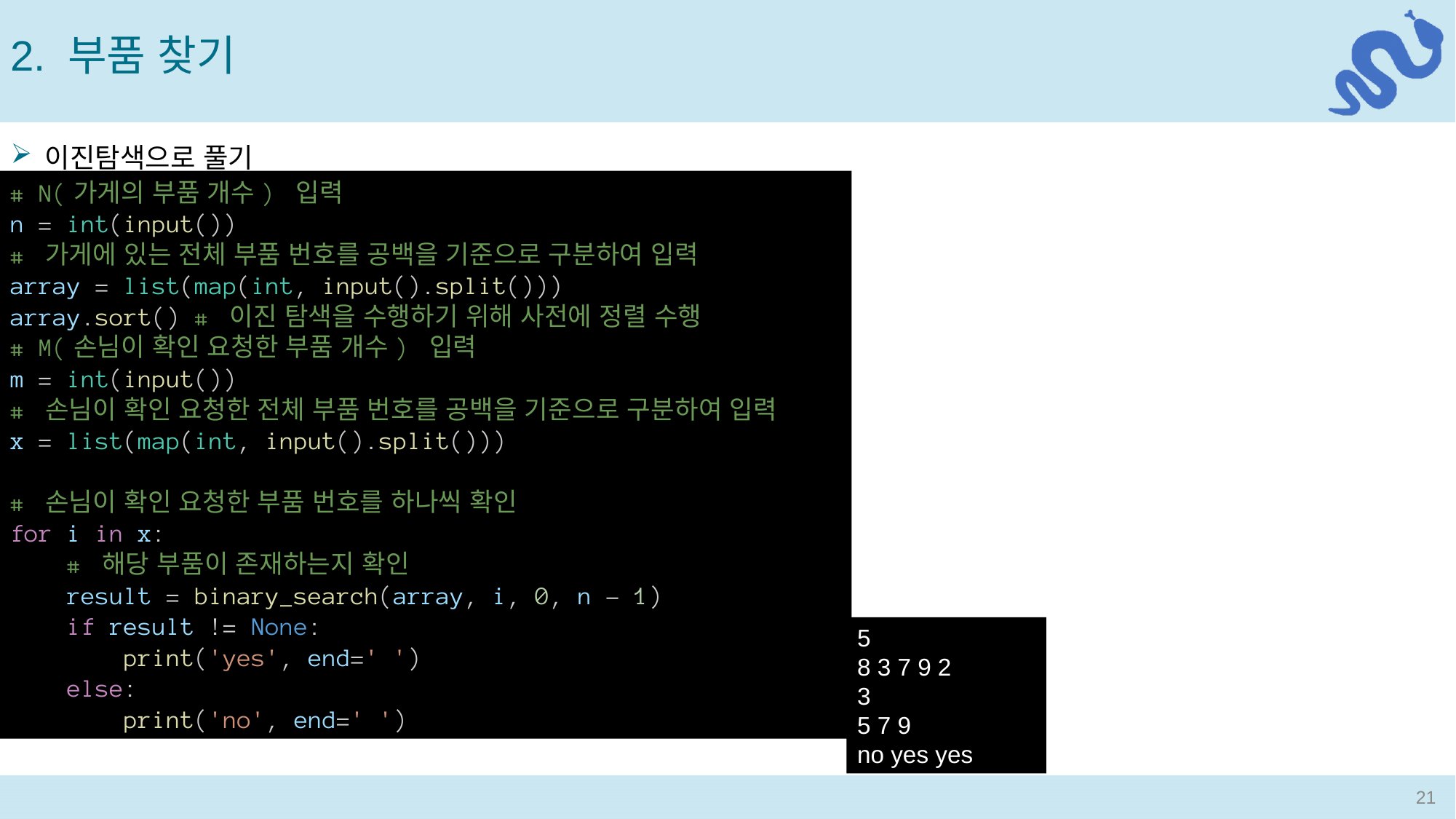

2. 부품 찾기
이진탐색으로 풀기
# N(가게의 부품 개수) 입력
n = int(input())
# 가게에 있는 전체 부품 번호를 공백을 기준으로 구분하여 입력
array = list(map(int, input().split()))
array.sort() # 이진 탐색을 수행하기 위해 사전에 정렬 수행
# M(손님이 확인 요청한 부품 개수) 입력
m = int(input())
# 손님이 확인 요청한 전체 부품 번호를 공백을 기준으로 구분하여 입력
x = list(map(int, input().split()))
# 손님이 확인 요청한 부품 번호를 하나씩 확인
for i in x:
    # 해당 부품이 존재하는지 확인
    result = binary_search(array, i, 0, n - 1)
    if result != None:
        print('yes', end=' ')
    else:
        print('no', end=' ')
5
8 3 7 9 2
3
5 7 9
no yes yes
21